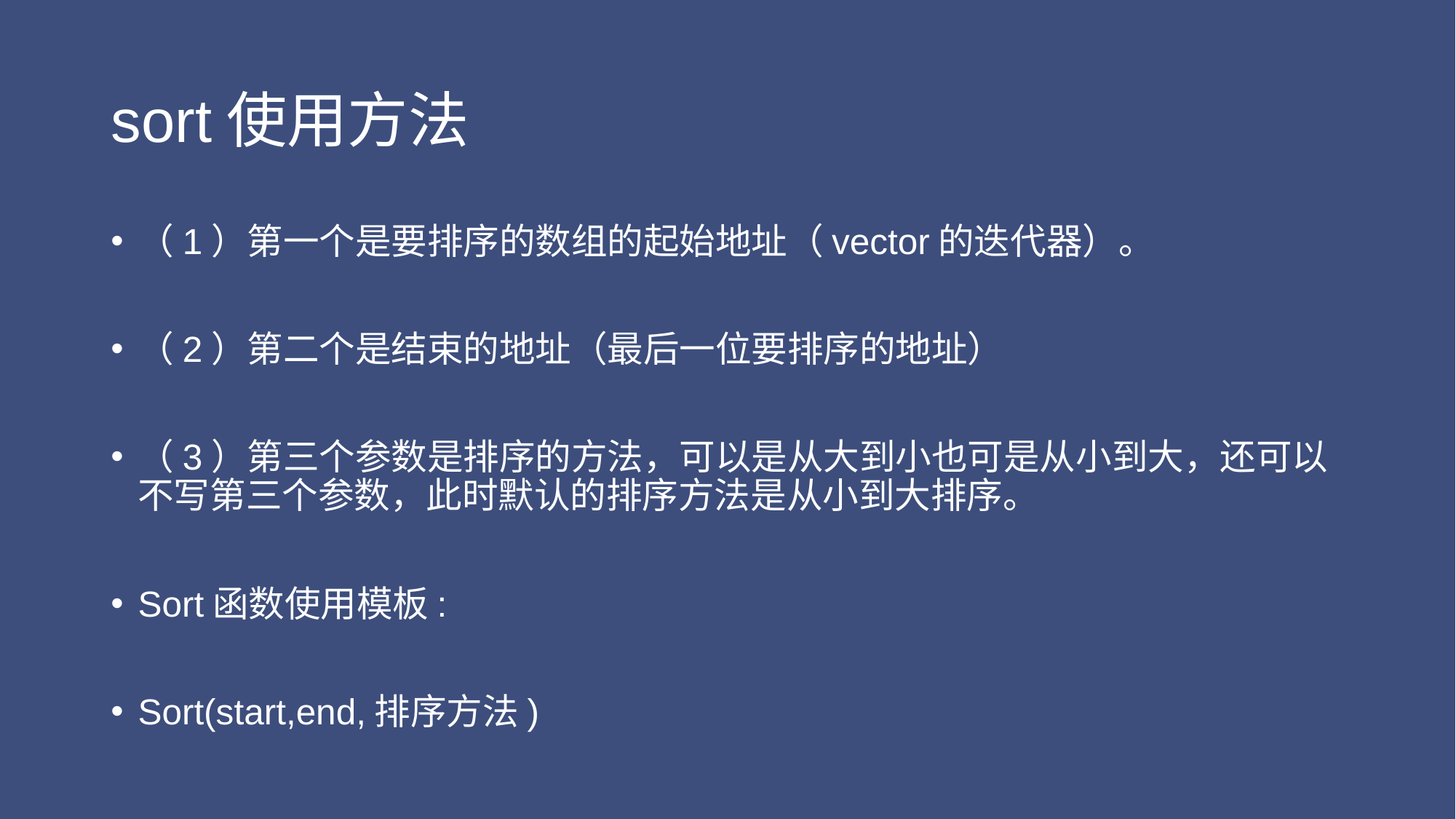

# sort使用方法
（1）第一个是要排序的数组的起始地址（vector的迭代器）。

（2）第二个是结束的地址（最后一位要排序的地址）

（3）第三个参数是排序的方法，可以是从大到小也可是从小到大，还可以不写第三个参数，此时默认的排序方法是从小到大排序。

Sort函数使用模板:

Sort(start,end,排序方法)